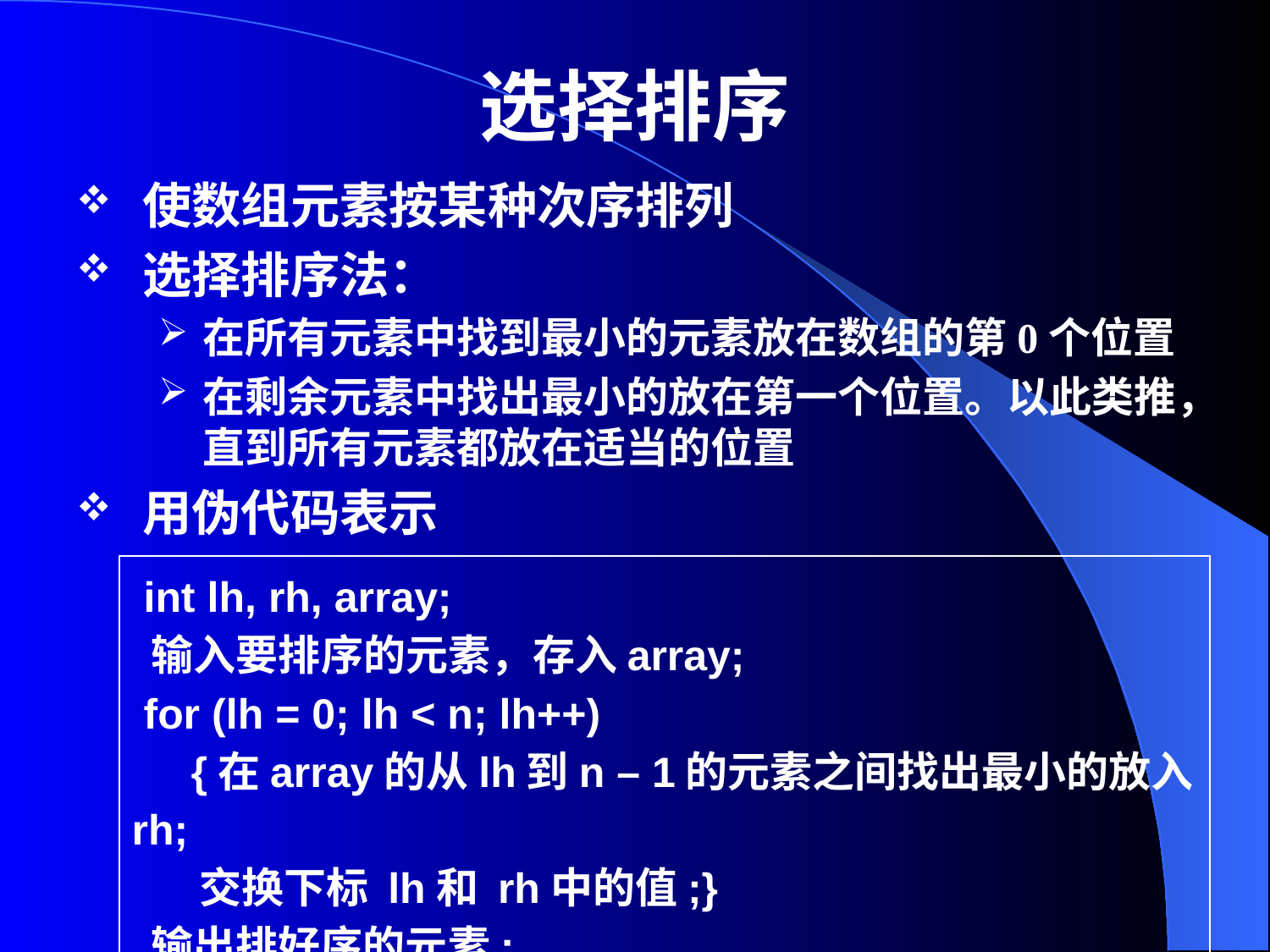

# 选择排序
使数组元素按某种次序排列
选择排序法：
在所有元素中找到最小的元素放在数组的第0个位置
在剩余元素中找出最小的放在第一个位置。以此类推，直到所有元素都放在适当的位置
用伪代码表示
 int lh, rh, array;
 输入要排序的元素，存入array;
 for (lh = 0; lh < n; lh++)
     {在array的从lh到n – 1的元素之间找出最小的放入rh;
      交换下标 lh和 rh中的值;}
 输出排好序的元素;